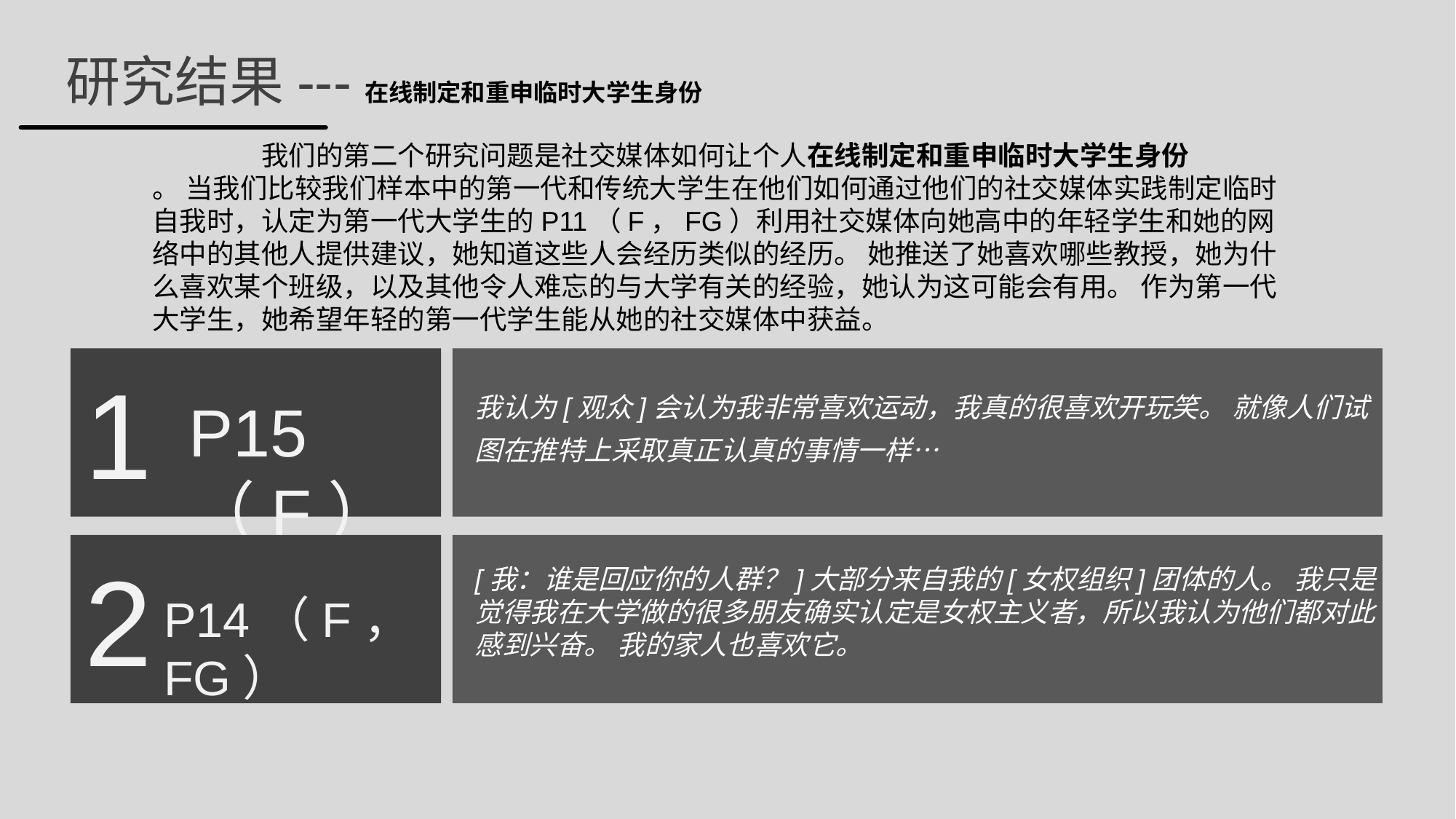

研究结果---在线制定和重申临时大学生身份

	我们的第二个研究问题是社交媒体如何让个人在线制定和重申临时大学生身份
。 当我们比较我们样本中的第一代和传统大学生在他们如何通过他们的社交媒体实践制定临时自我时，认定为第一代大学生的P11（F，FG）利用社交媒体向她高中的年轻学生和她的网络中的其他人提供建议，她知道这些人会经历类似的经历。 她推送了她喜欢哪些教授，她为什么喜欢某个班级，以及其他令人难忘的与大学有关的经验，她认为这可能会有用。 作为第一代大学生，她希望年轻的第一代学生能从她的社交媒体中获益。

1
我认为[观众]会认为我非常喜欢运动，我真的很喜欢开玩笑。 就像人们试图在推特上采取真正认真的事情一样…
P15（F）

2
[我：谁是回应你的人群？]大部分来自我的[女权组织]团体的人。 我只是觉得我在大学做的很多朋友确实认定是女权主义者，所以我认为他们都对此感到兴奋。 我的家人也喜欢它。
P14（F，FG）